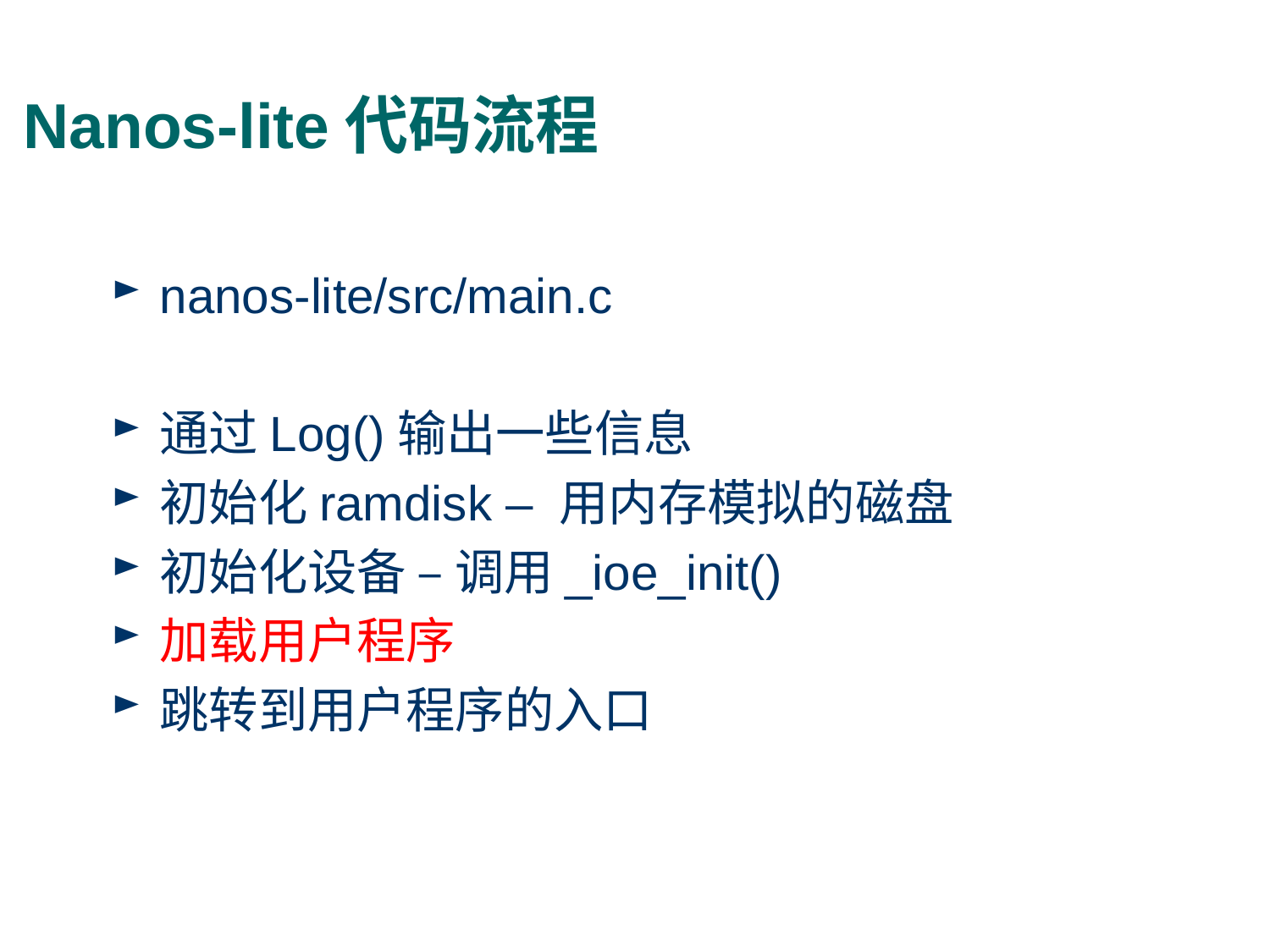

# Nanos-lite代码流程
nanos-lite/src/main.c

通过Log()输出一些信息
初始化ramdisk – 用内存模拟的磁盘
初始化设备 – 调用_ioe_init()
加载用户程序
跳转到用户程序的入口